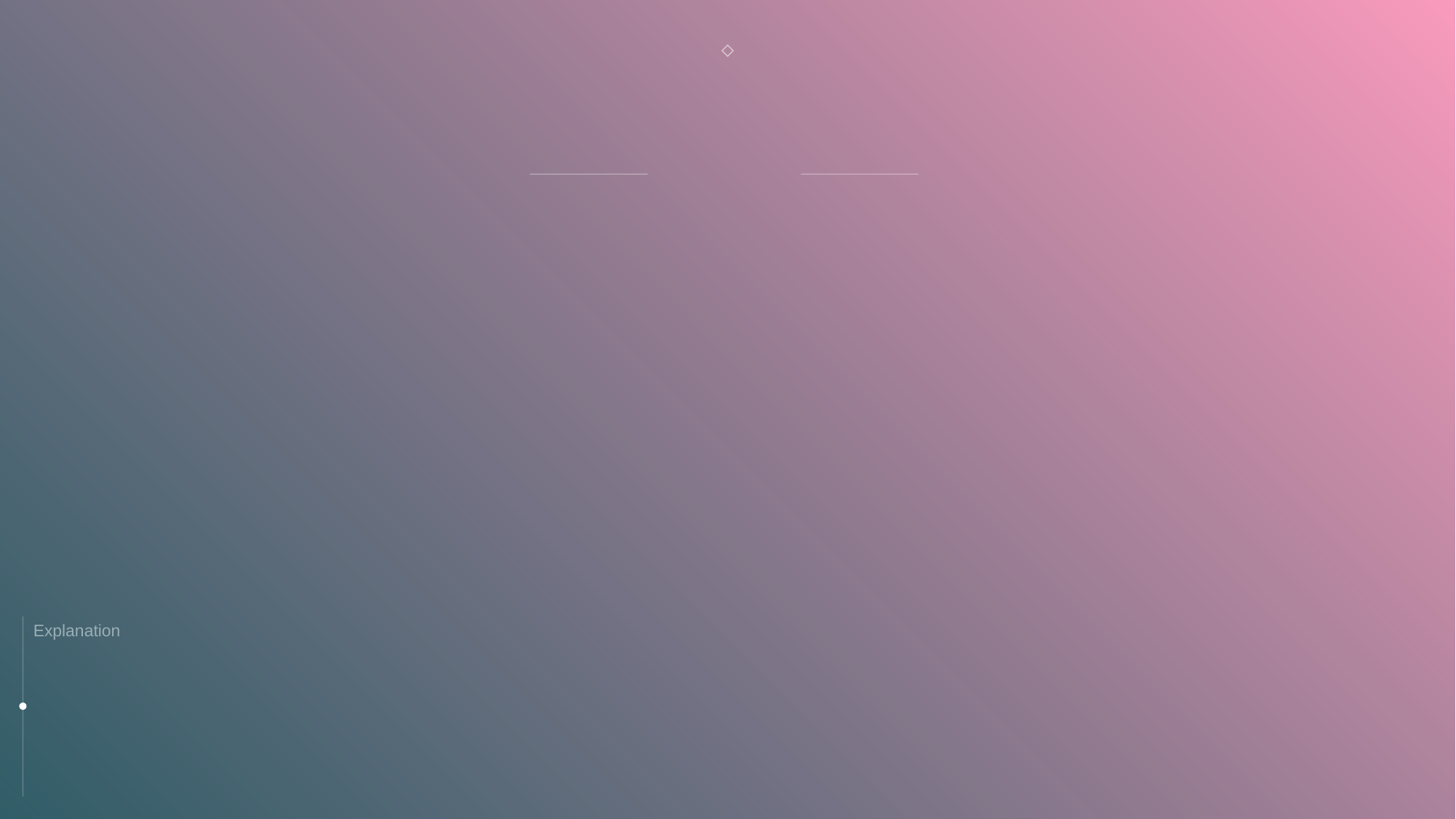

# 스마트 선글라스
Main Idea
 - 앞이 보이지 않는 시각장애인을 주 대상으로 한 선글라스로 카메라를 부착하고, 컴퓨터 비전을 사용하여 앞에 보이는 글자를 인식하고, 소리로 들려준다.

 - 지팡이로 바닥을 짚어 앞의 장애물을 확인할 수 있지만 더 안전할 수 있도록 초음파센서를 선글라스에 부착하여 거리를 확인하여 진동으로 알려준다.

 - 카메라, 초음파센서 등 장치를 정면에 달면 무게가 있기 때문에 선글라스에 달기에 한계가 있어 무게중심을 맞춰주기 위해서는 선글라스를 모자처럼 쓰는 형식으로 만들거나 모자에 부착하는 방향으로 설계한다.

 - 글자를 인식하여 소리를 들을 수 있도록 이어폰을 부착한다.

 - (지팡이와의 통신은 블루투스를 이용할 예정)
Explanation
Concept
Function
Practicality
Problem

6